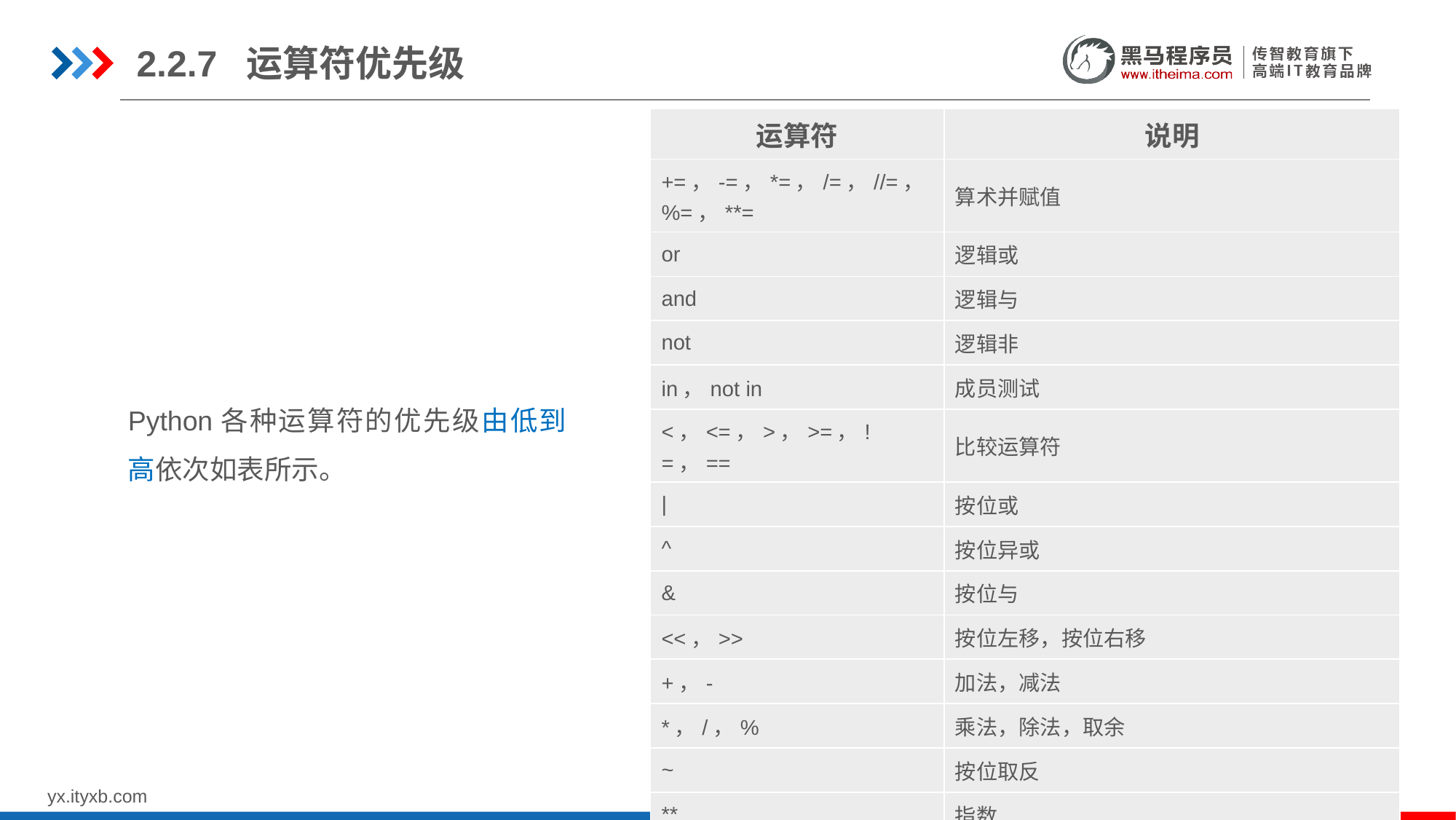

2.2.7  运算符优先级
| 运算符 | 说明 |
| --- | --- |
| +=，-=，\*=，/=，//=， %=，\*\*= | 算术并赋值 |
| or | 逻辑或 |
| and | 逻辑与 |
| not | 逻辑非 |
| in，not in | 成员测试 |
| <，<=，>，>=，!=，== | 比较运算符 |
| | | 按位或 |
| ^ | 按位异或 |
| & | 按位与 |
| <<，>> | 按位左移，按位右移 |
| +，- | 加法，减法 |
| \*，/，% | 乘法，除法，取余 |
| ~ | 按位取反 |
| \*\* | 指数 |
Python各种运算符的优先级由低到高依次如表所示。